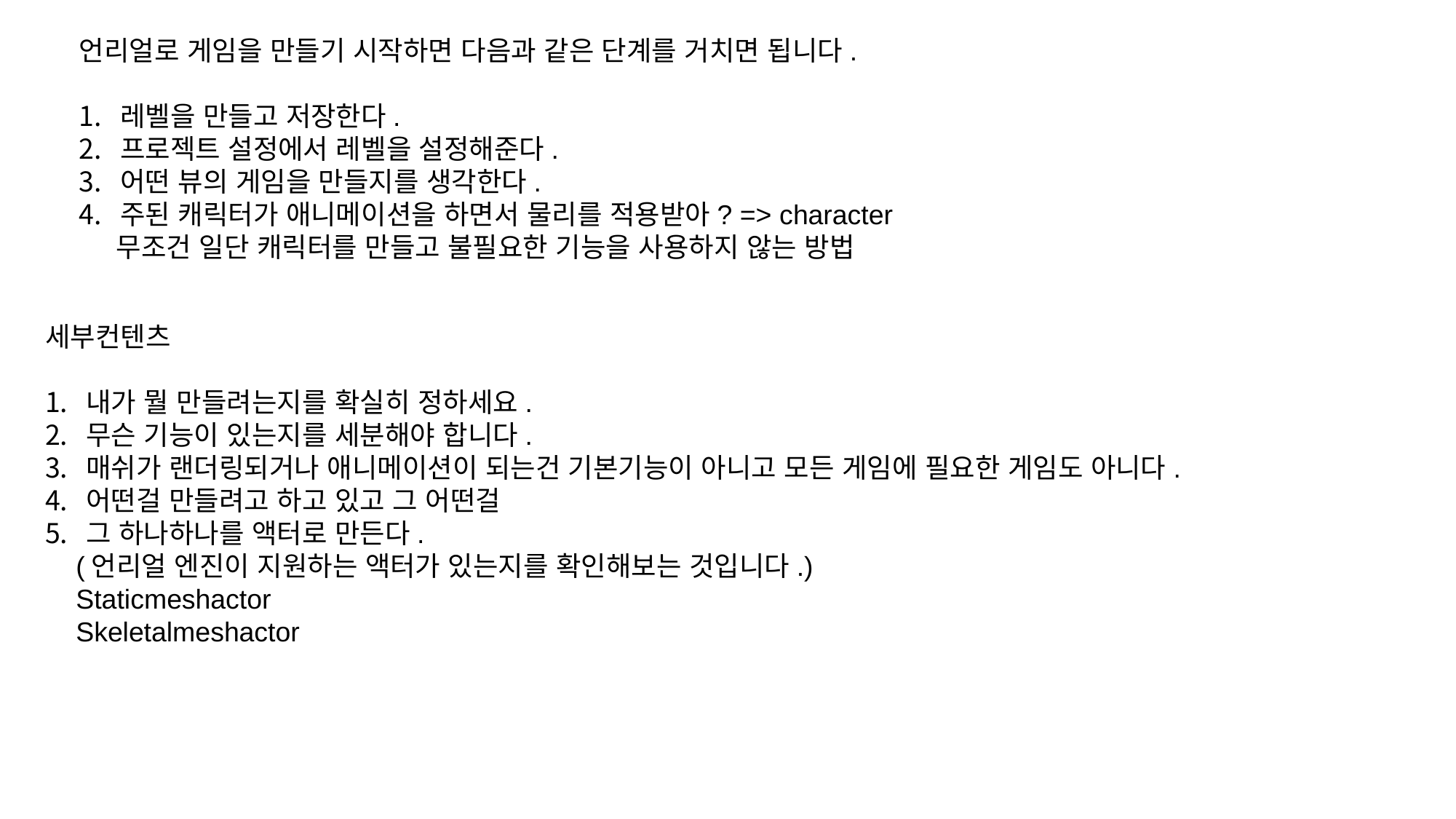

언리얼로 게임을 만들기 시작하면 다음과 같은 단계를 거치면 됩니다.

레벨을 만들고 저장한다.
프로젝트 설정에서 레벨을 설정해준다.
어떤 뷰의 게임을 만들지를 생각한다.
주된 캐릭터가 애니메이션을 하면서 물리를 적용받아? => character
    무조건 일단 캐릭터를 만들고 불필요한 기능을 사용하지 않는 방법
세부컨텐츠

내가 뭘 만들려는지를 확실히 정하세요.
무슨 기능이 있는지를 세분해야 합니다.
매쉬가 랜더링되거나 애니메이션이 되는건 기본기능이 아니고 모든 게임에 필요한 게임도 아니다.
어떤걸 만들려고 하고 있고 그 어떤걸
그 하나하나를 액터로 만든다.
    (언리얼 엔진이 지원하는 액터가 있는지를 확인해보는 것입니다.)
    Staticmeshactor
    Skeletalmeshactor